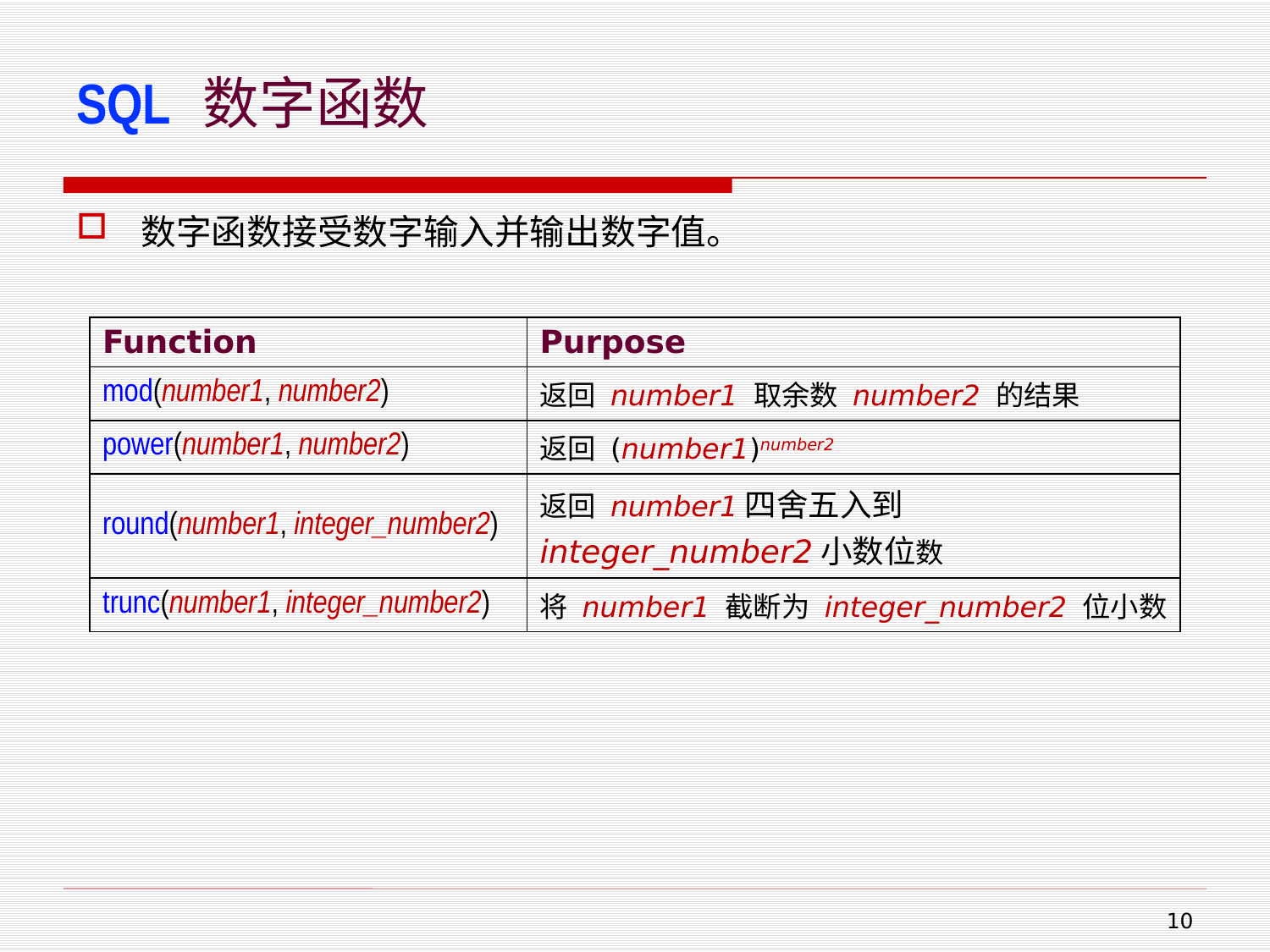

# SQL 数字函数
数字函数接受数字输入并输出数字值。
| Function | Purpose |
| --- | --- |
| mod(number1, number2) | 返回 number1 取余数 number2 的结果 |
| power(number1, number2) | 返回 (number1)number2 |
| round(number1, integer\_number2) | 返回 number1四舍五入到integer\_number2小数位数 |
| trunc(number1, integer\_number2) | 将 number1 截断为 integer\_number2 位小数 |
10